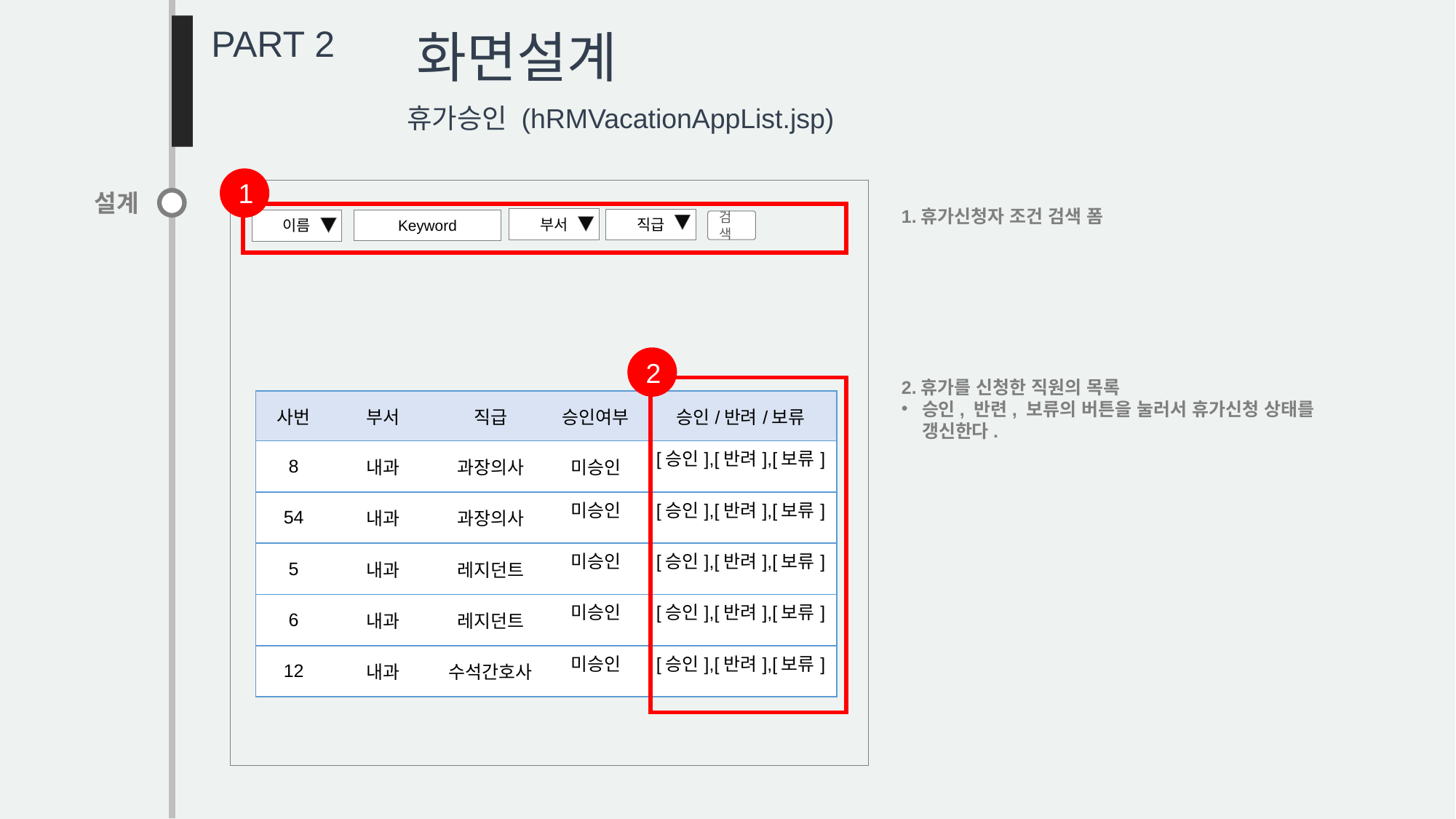

PART 2
화면설계
휴가승인 (hRMVacationAppList.jsp)
1

설계

1.휴가신청자 조건 검색 폼
부서
직급
Keyword
이름
검색

2
2.휴가를 신청한 직원의 목록
승인, 반련, 보류의 버튼을 눌러서 휴가신청 상태를 갱신한다.

| 사번 | 부서 | 직급 | 승인여부 | 승인/반려/보류 |
| --- | --- | --- | --- | --- |
| 8 | 내과 | 과장의사 | 미승인 | [승인],[반려],[보류] |
| 54 | 내과 | 과장의사 | 미승인 | [승인],[반려],[보류] |
| 5 | 내과 | 레지던트 | 미승인 | [승인],[반려],[보류] |
| 6 | 내과 | 레지던트 | 미승인 | [승인],[반려],[보류] |
| 12 | 내과 | 수석간호사 | 미승인 | [승인],[반려],[보류] |